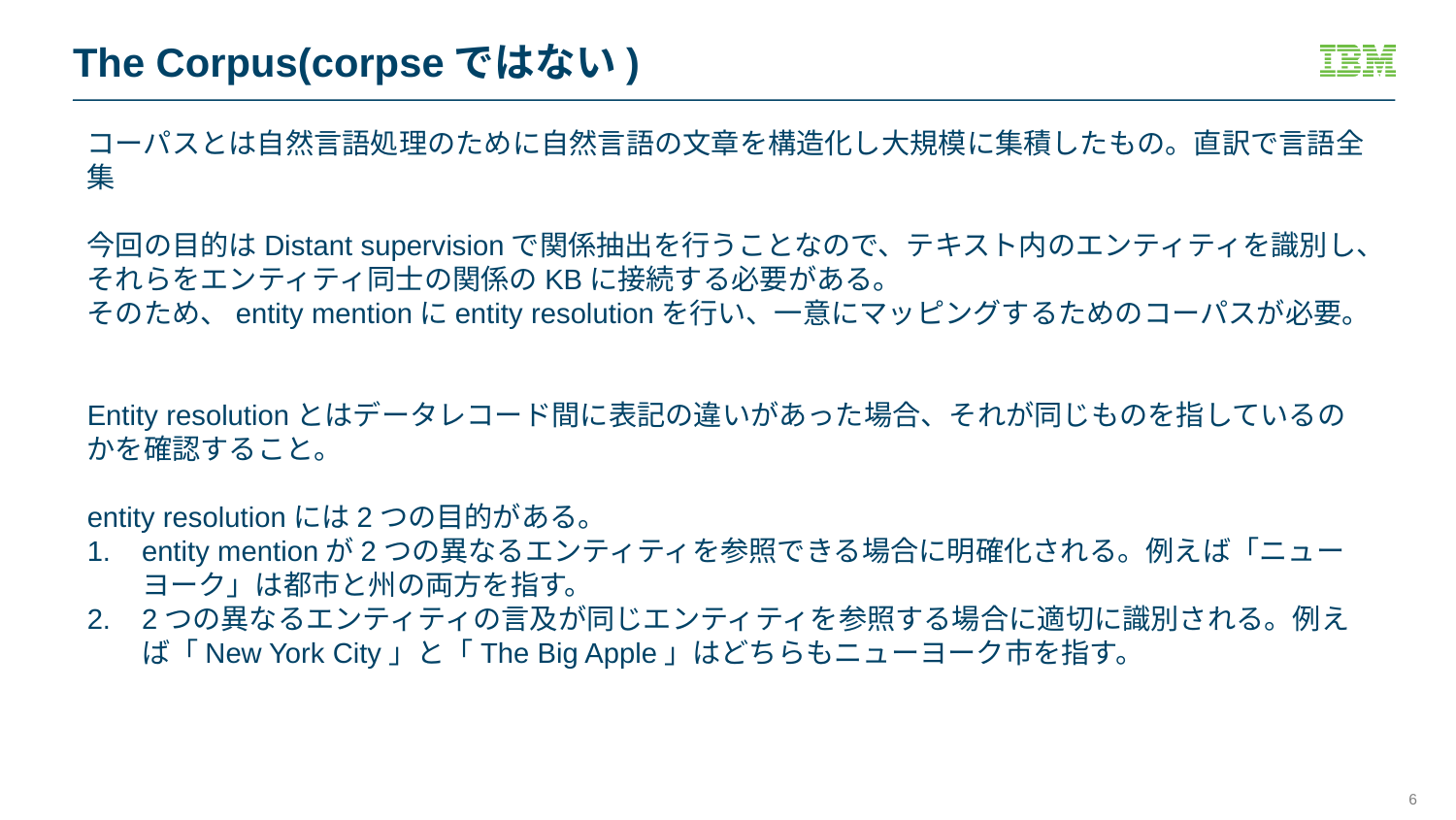

# The Corpus(corpseではない)
コーパスとは自然言語処理のために自然言語の文章を構造化し大規模に集積したもの。直訳で言語全集

今回の目的はDistant supervisionで関係抽出を行うことなので、テキスト内のエンティティを識別し、それらをエンティティ同士の関係のKBに接続する必要がある。
そのため、entity mentionにentity resolutionを行い、一意にマッピングするためのコーパスが必要。

Entity resolutionとはデータレコード間に表記の違いがあった場合、それが同じものを指しているのかを確認すること。

entity resolutionには2つの目的がある。
entity mentionが2つの異なるエンティティを参照できる場合に明確化される。例えば「ニューヨーク」は都市と州の両方を指す。
2つの異なるエンティティの言及が同じエンティティを参照する場合に適切に識別される。例えば「New York City」と「The Big Apple」はどちらもニューヨーク市を指す。

6